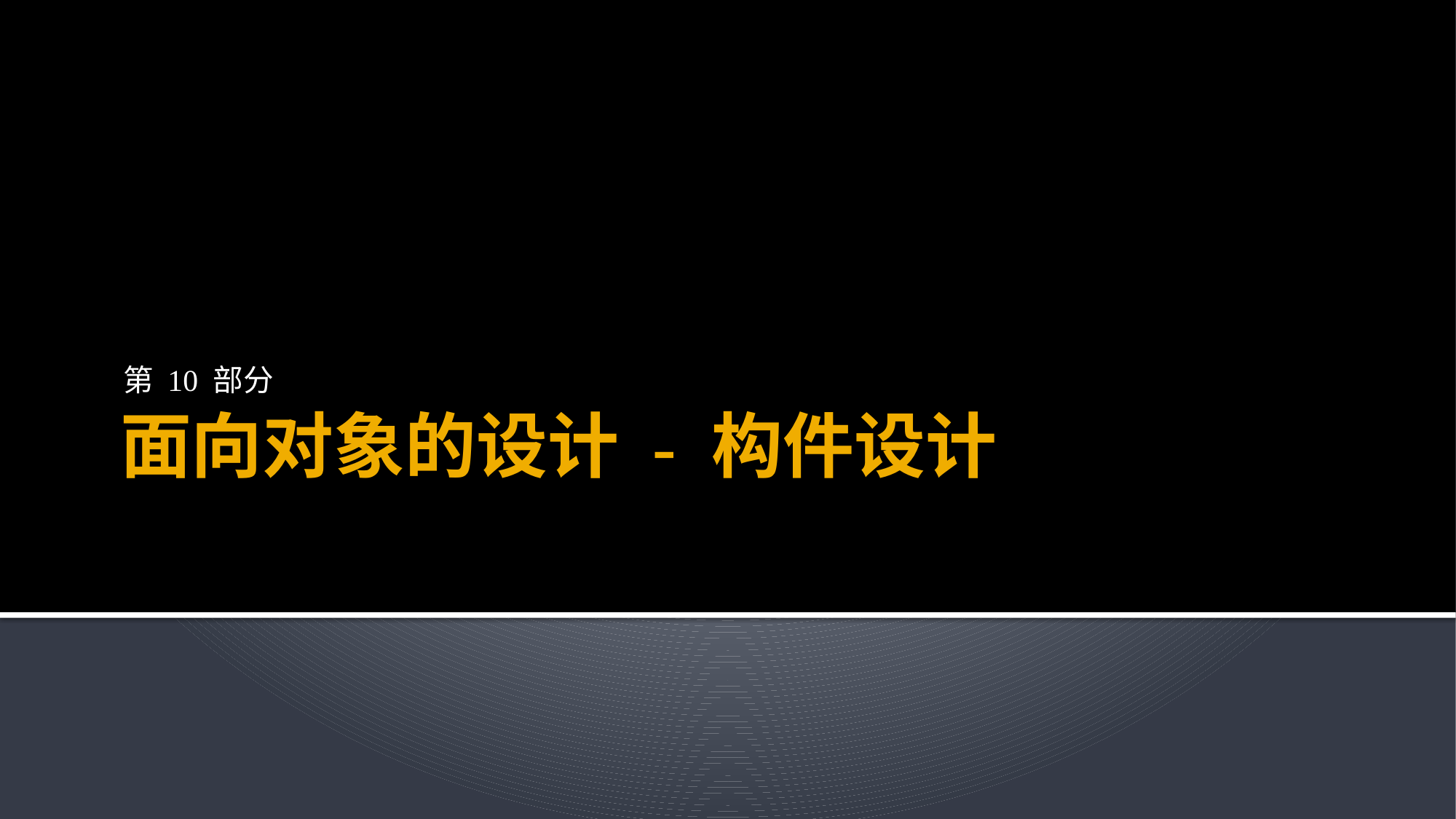

第 10 部分
# 面向对象的设计 - 构件设计